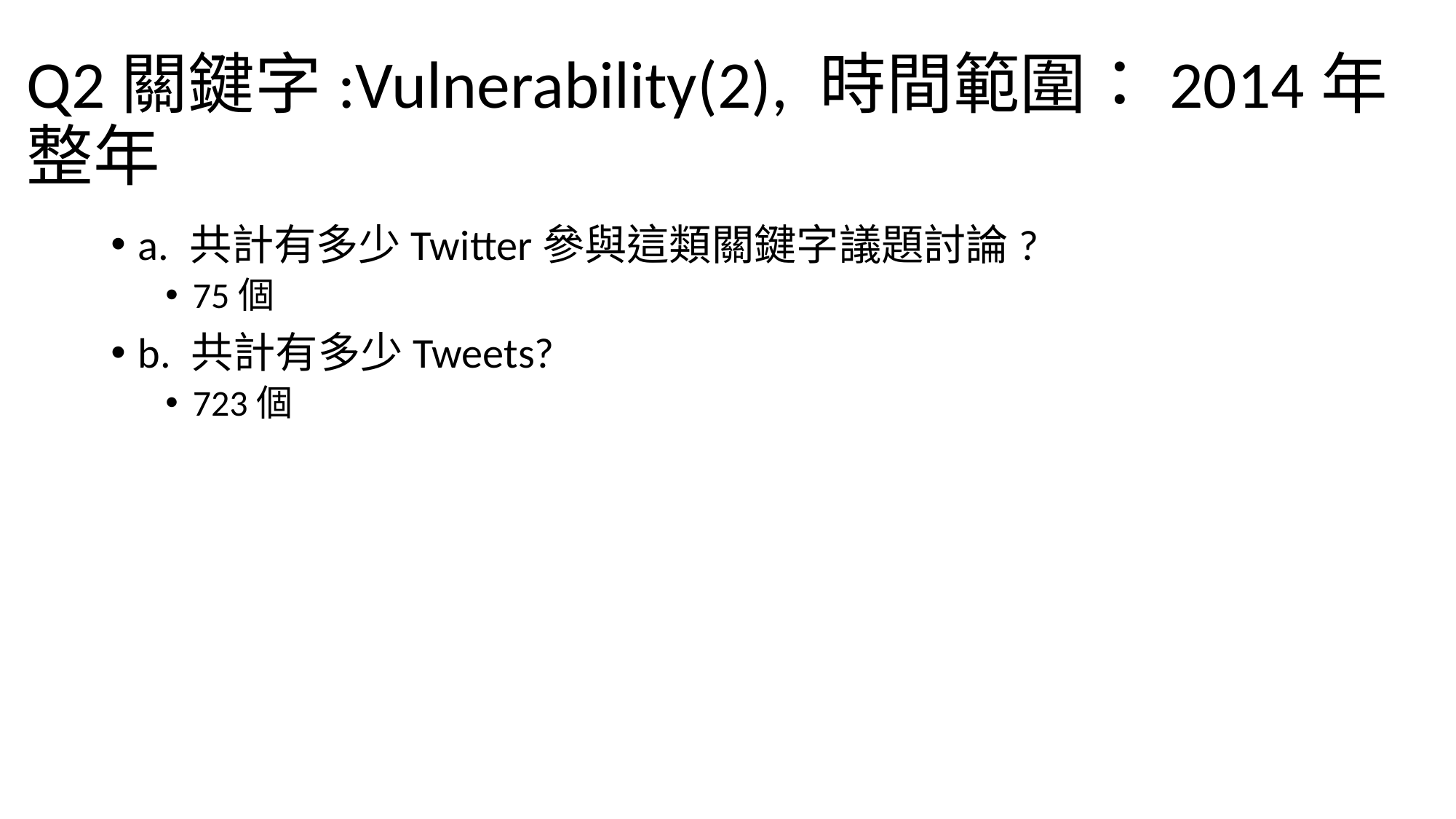

# Q2關鍵字:Vulnerability(2), 時間範圍：2014年整年
a. 共計有多少Twitter參與這類關鍵字議題討論?
75個
b. 共計有多少Tweets?
723個